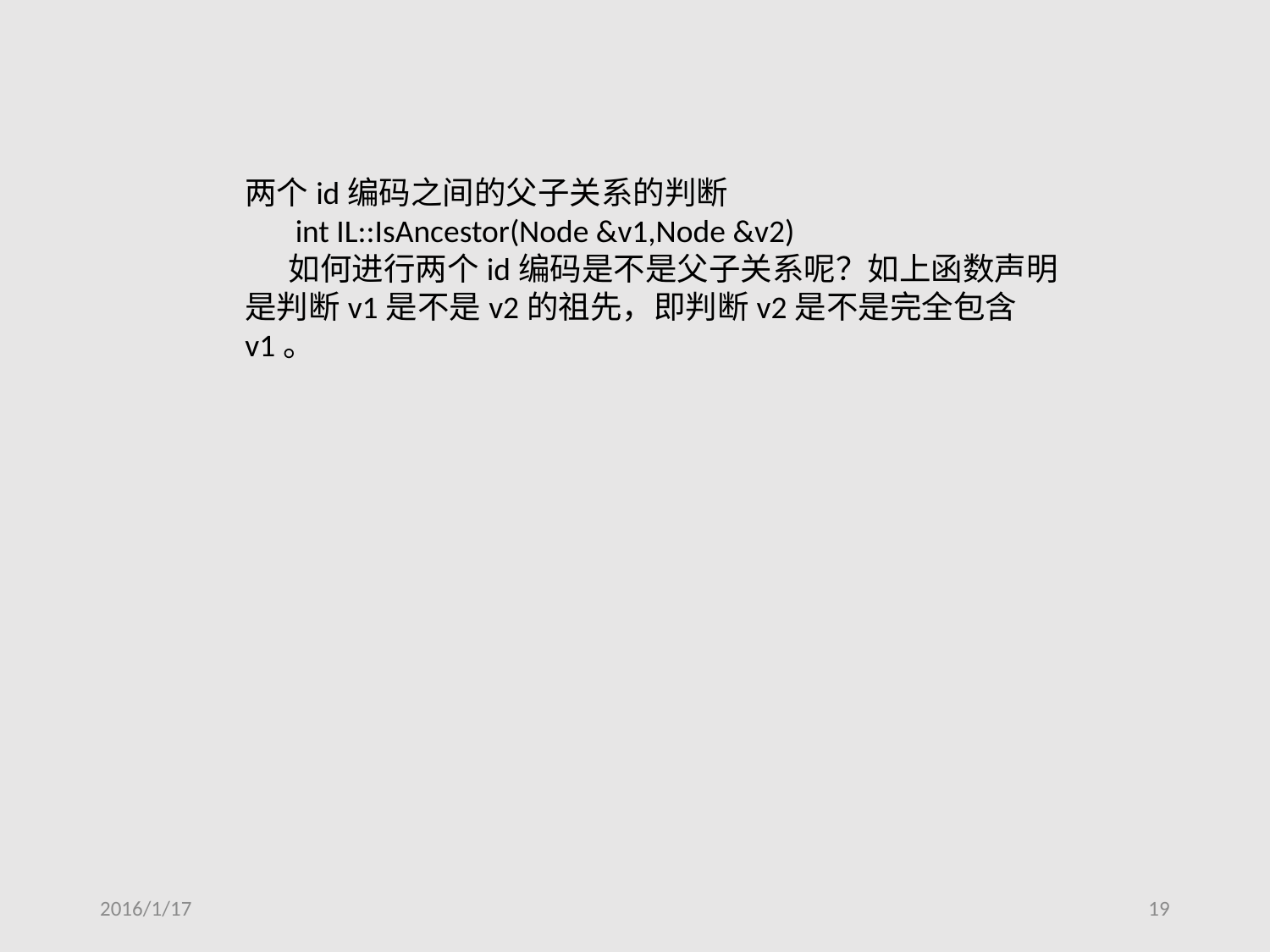

两个id编码之间的父子关系的判断
       int IL::IsAncestor(Node &v1,Node &v2)
     如何进行两个id编码是不是父子关系呢？如上函数声明是判断v1是不是v2的祖先，即判断v2是不是完全包含v1。

2016/1/17
19